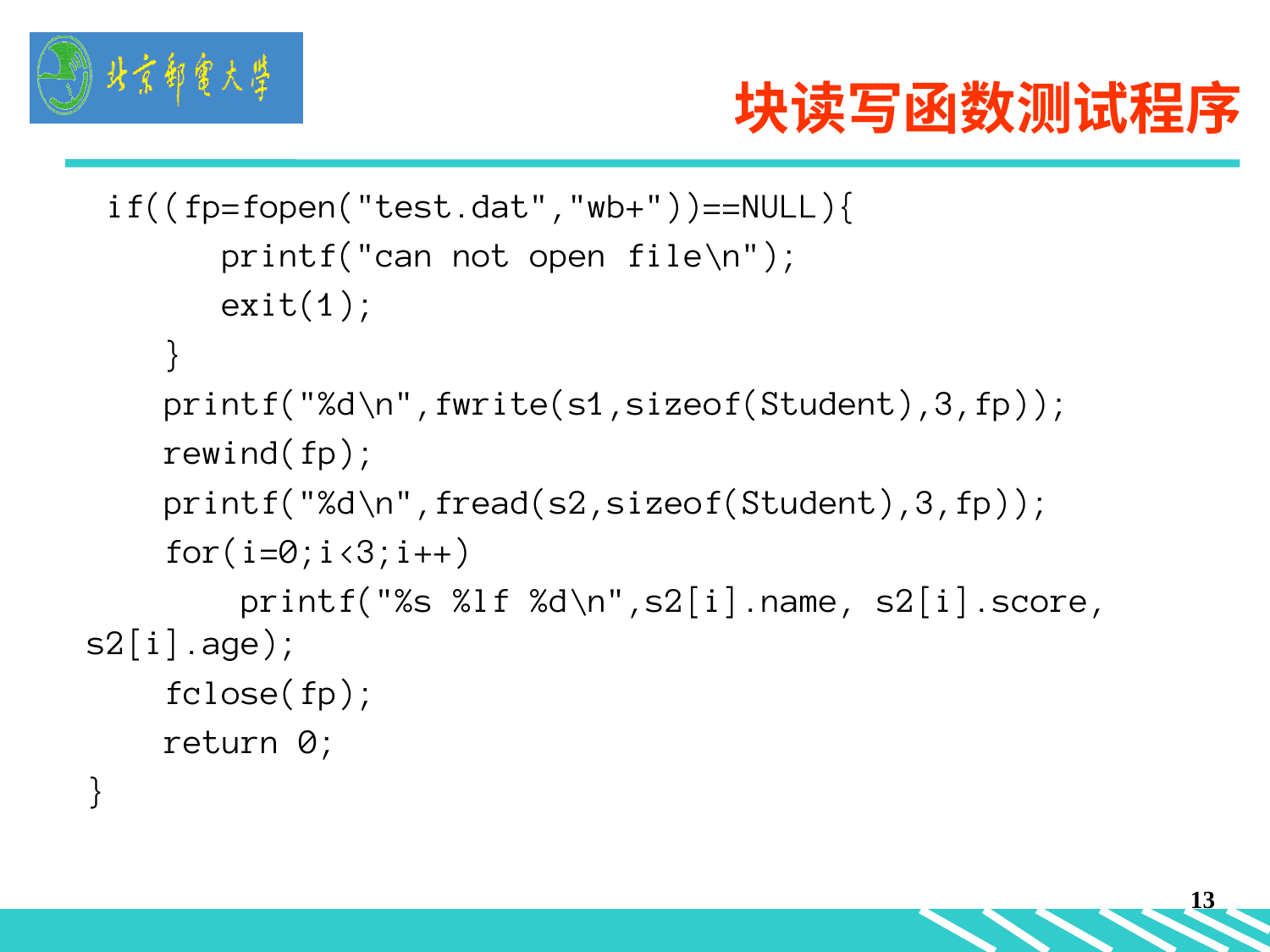

13
# 块读写函数测试程序
 if((fp=fopen("test.dat","wb+"))==NULL){
       printf("can not open file\n");
       exit(1);
    }
    printf("%d\n",fwrite(s1,sizeof(Student),3,fp));
    rewind(fp);
    printf("%d\n",fread(s2,sizeof(Student),3,fp));
    for(i=0;i<3;i++)
        printf("%s %lf %d\n",s2[i].name, s2[i].score, s2[i].age);
    fclose(fp);
    return 0;
}